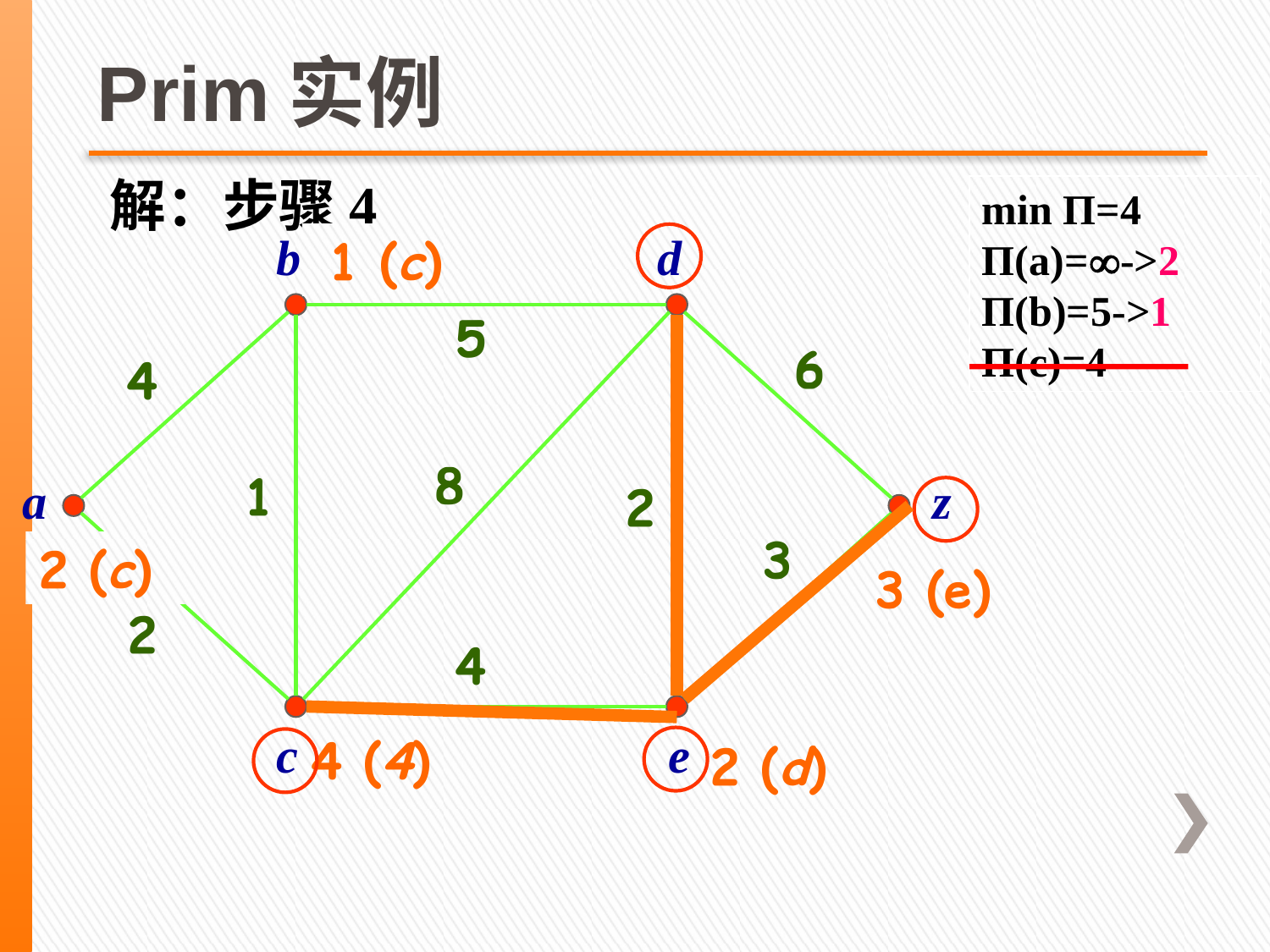

Prim实例
解：步骤4
min Π=4
Π(a)=∞->2
Π(b)=5->1
Π(c)=4
b
d

a
z

c
e
5
6
4
8
1
2
3
2
4
∞
∞
∞
∞
4 (a)
4 (4)

5 (d)

1 (c)

2 (c)
3 (e)

2 (d)